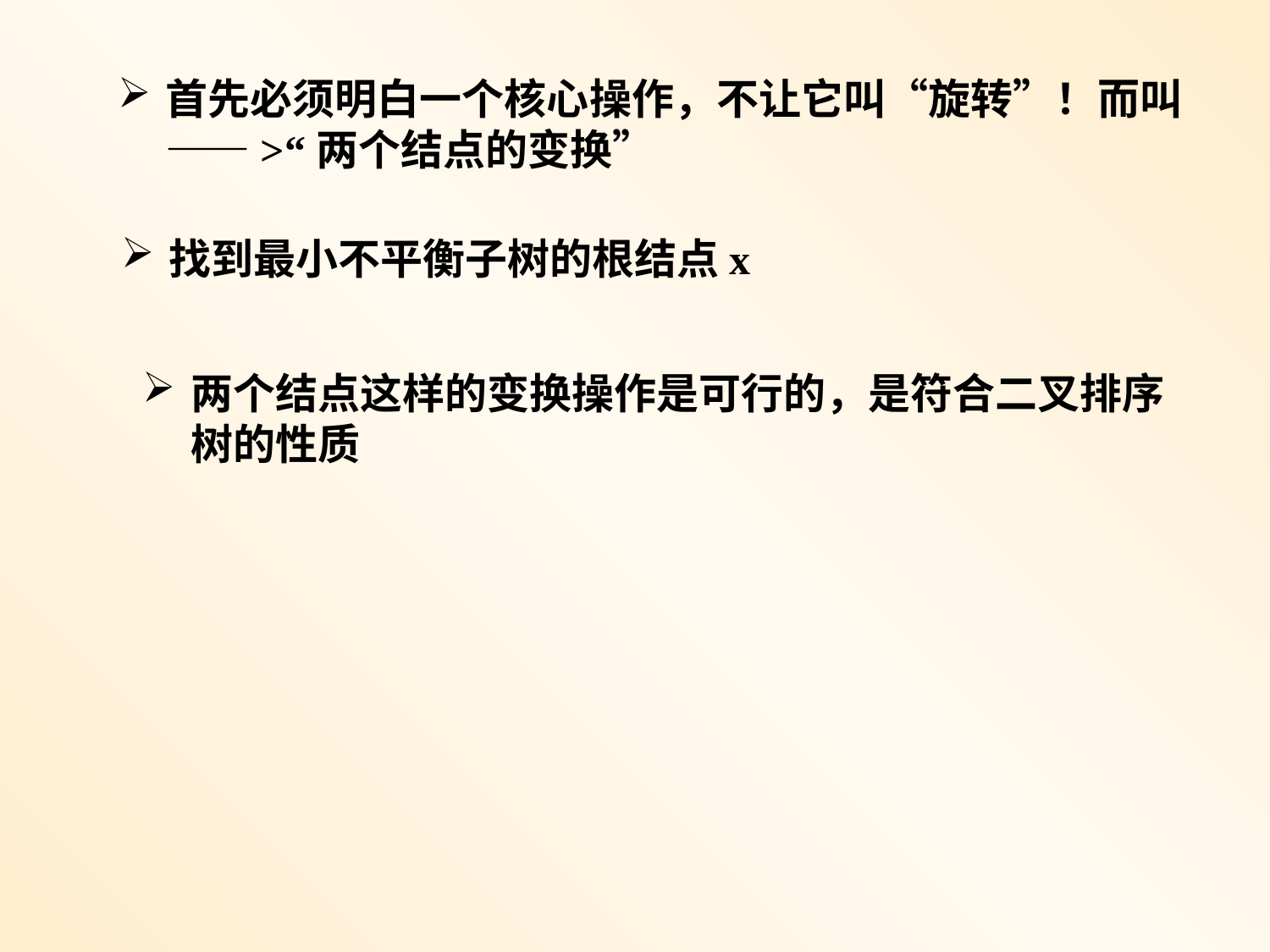

首先必须明白一个核心操作，不让它叫“旋转”！而叫——>“两个结点的变换”
找到最小不平衡子树的根结点x
两个结点这样的变换操作是可行的，是符合二叉排序树的性质